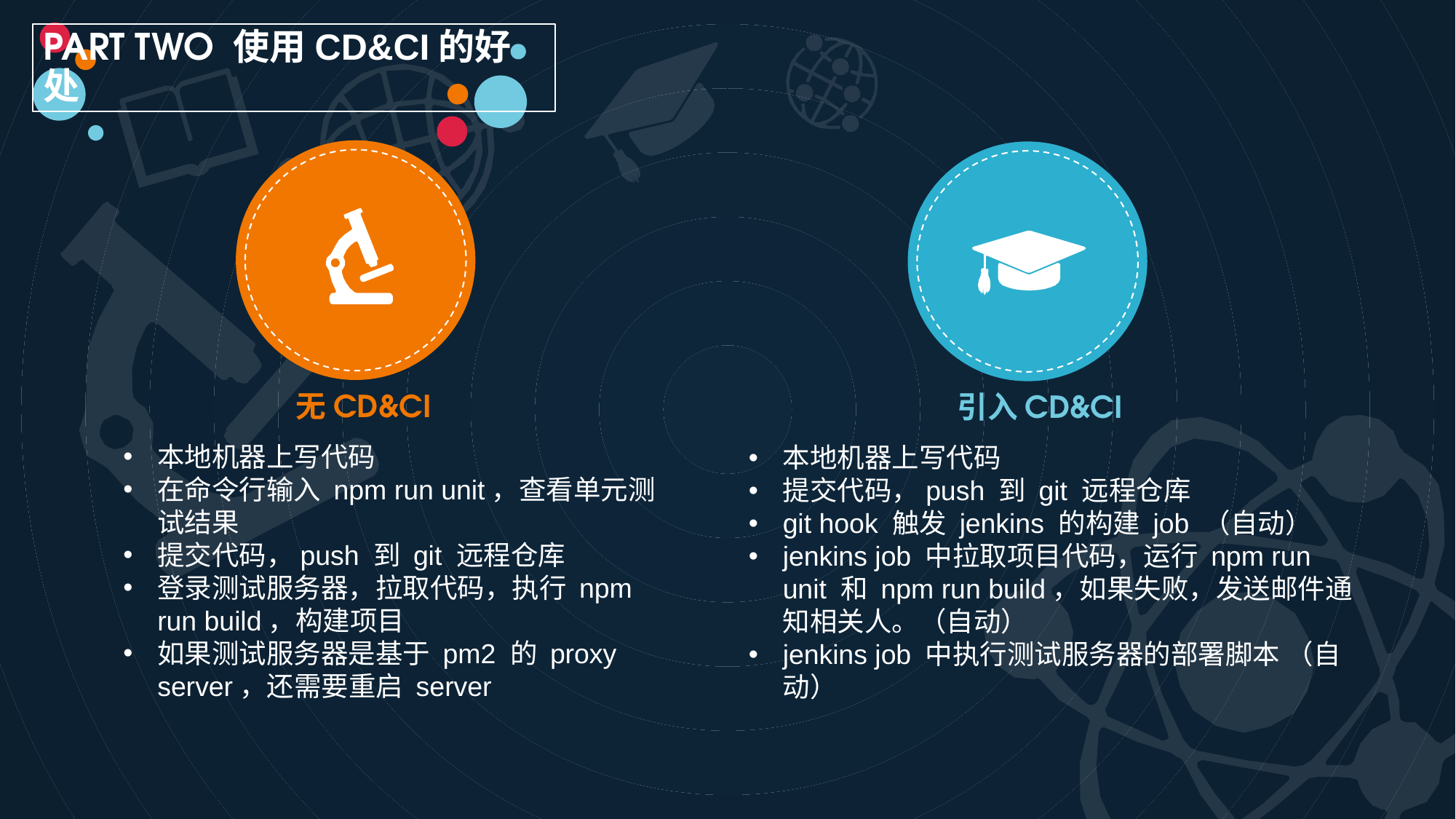

PART TWO 使用CD&CI的好处

无CD&CI
本地机器上写代码
在命令行输入 npm run unit，查看单元测试结果
提交代码，push 到 git 远程仓库
登录测试服务器，拉取代码，执行 npm run build，构建项目
如果测试服务器是基于 pm2 的 proxy server，还需要重启 server
引入CD&CI
本地机器上写代码
提交代码，push 到 git 远程仓库
git hook 触发 jenkins 的构建 job （自动）
jenkins job 中拉取项目代码，运行 npm run unit 和 npm run build，如果失败，发送邮件通知相关人。（自动）
jenkins job 中执行测试服务器的部署脚本 （自动）